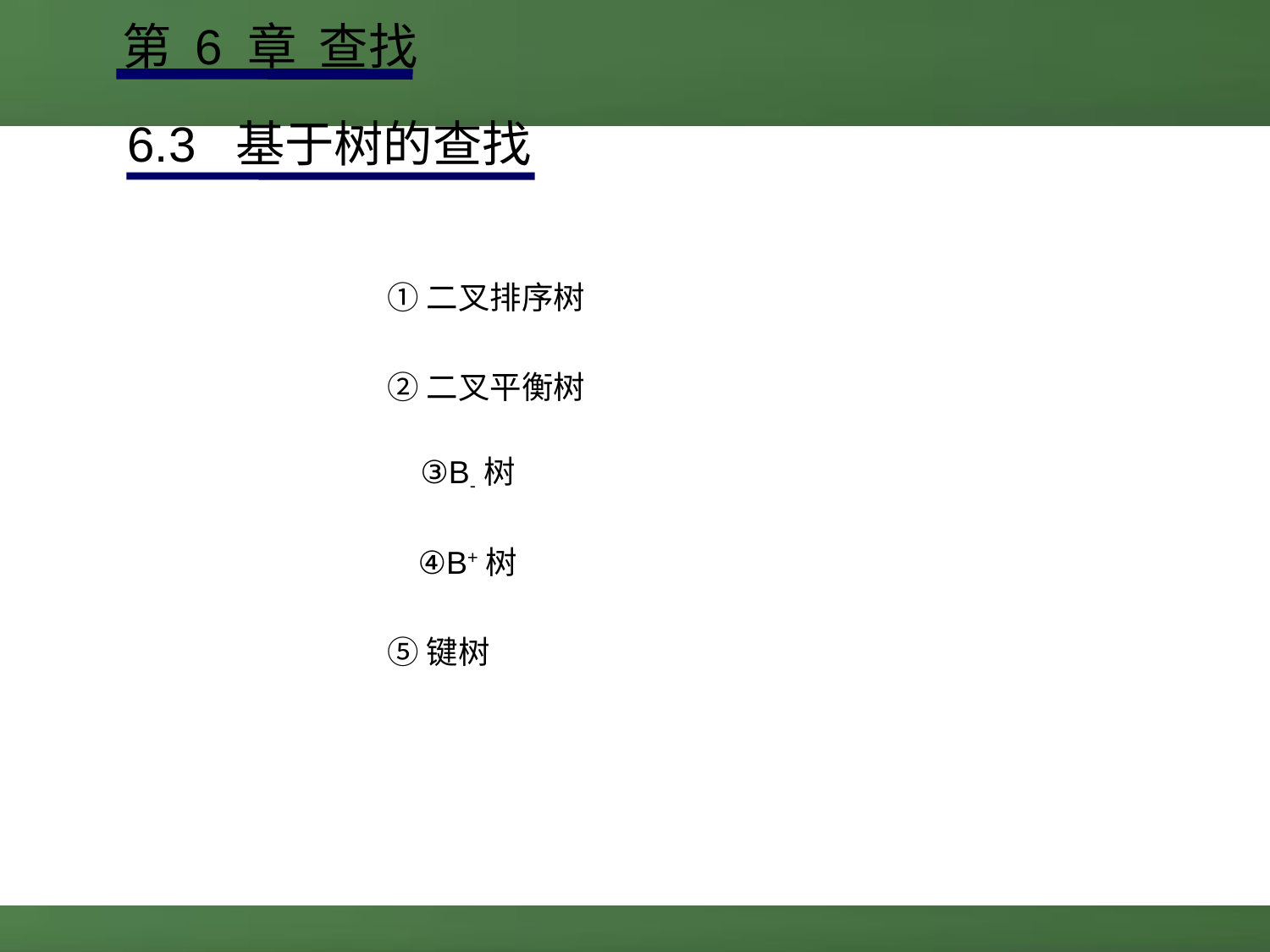

第 6 章  查找

6.3  基于树的查找

①二叉排序树
②二叉平衡树
③B-树
④B+树
⑤键树